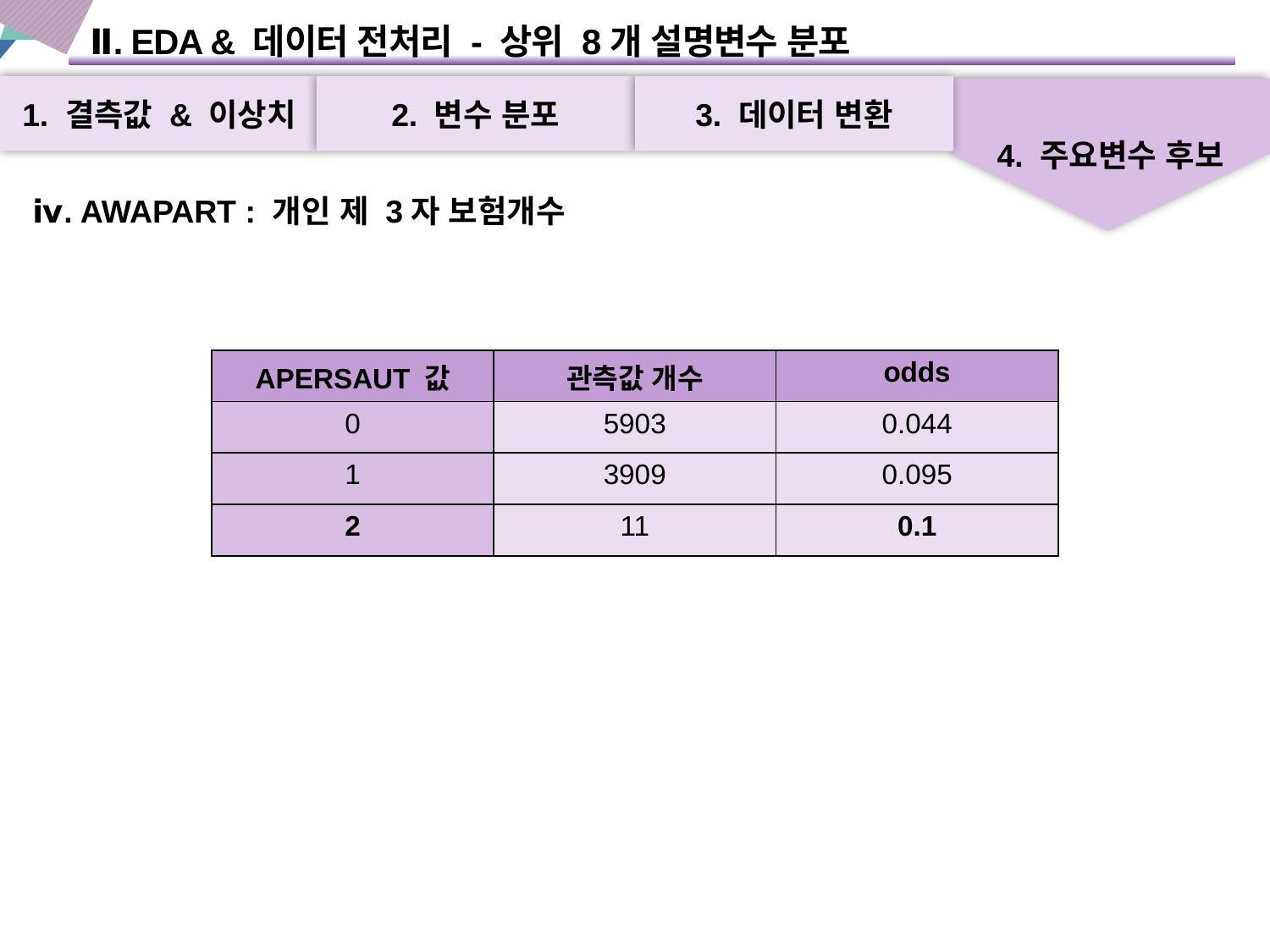

Ⅱ. EDA & 데이터 전처리 - 상위 8개 설명변수 분포
3. 데이터 변환
1. 결측값 & 이상치
2. 변수 분포
4. 주요변수 후보
ⅳ. AWAPART : 개인 제 3자 보험개수
| APERSAUT 값 | 관측값 개수 | odds |
| --- | --- | --- |
| 0 | 5903 | 0.044 |
| 1 | 3909 | 0.095 |
| 2 | 11 | 0.1 |